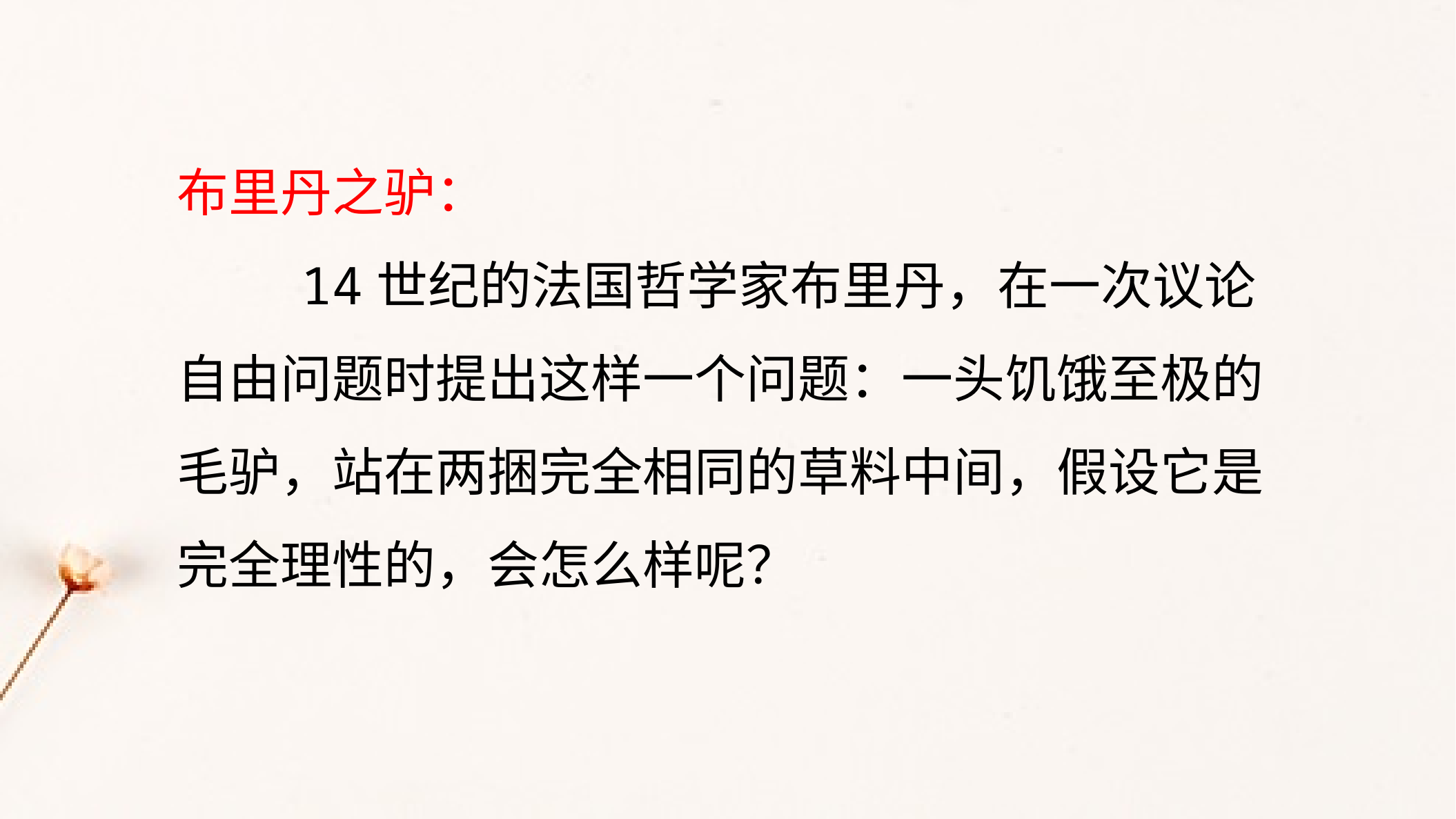

布里丹之驴：
    14世纪的法国哲学家布里丹，在一次议论自由问题时提出这样一个问题：一头饥饿至极的毛驴，站在两捆完全相同的草料中间，假设它是完全理性的，会怎么样呢？